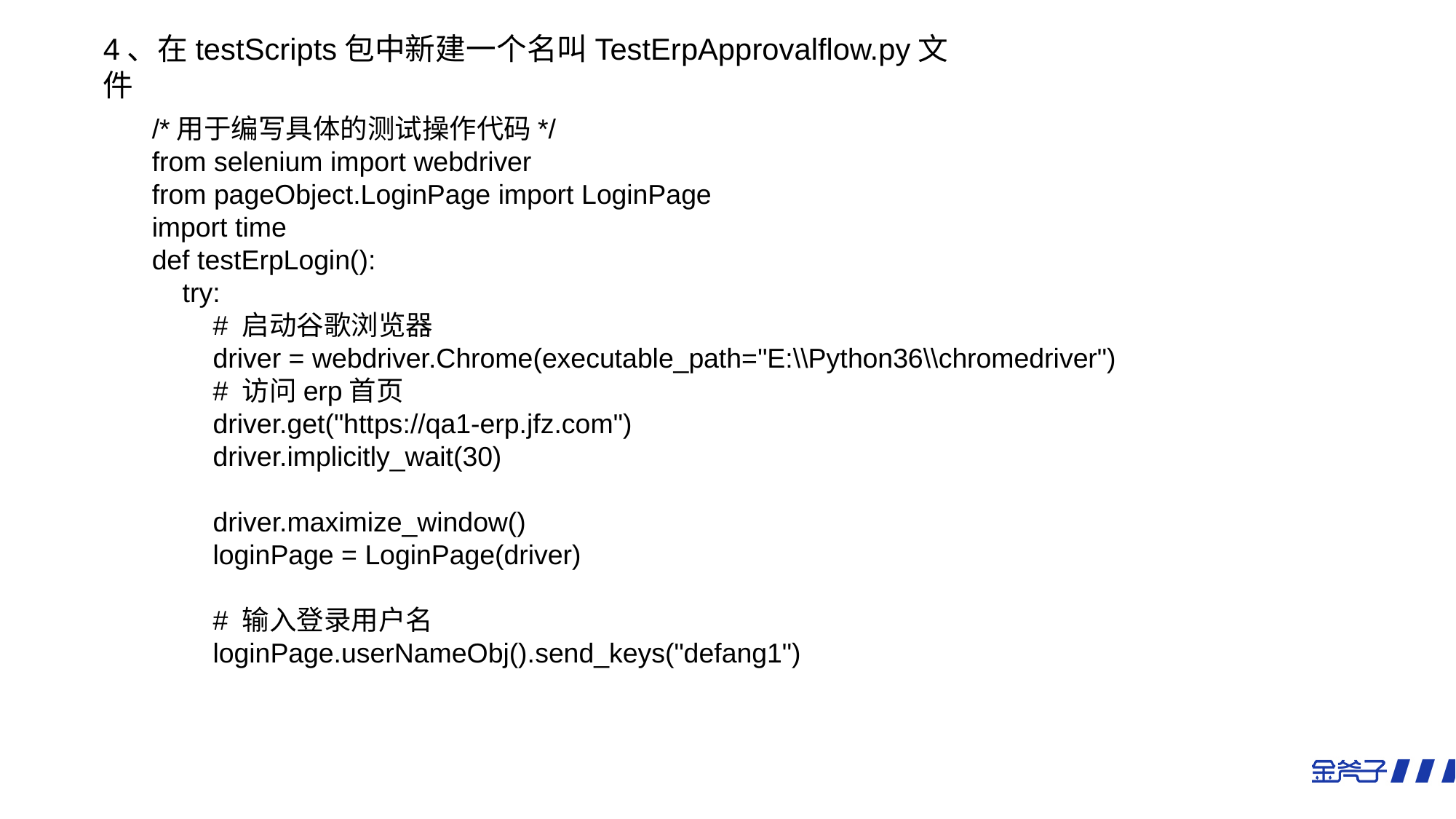

4、在testScripts包中新建一个名叫TestErpApprovalflow.py文件
/*用于编写具体的测试操作代码*/
from selenium import webdriver
from pageObject.LoginPage import LoginPage
import time
def testErpLogin():
    try:
        # 启动谷歌浏览器
        driver = webdriver.Chrome(executable_path="E:\\Python36\\chromedriver")
        # 访问erp首页
        driver.get("https://qa1-erp.jfz.com")
        driver.implicitly_wait(30)

        driver.maximize_window()
        loginPage = LoginPage(driver)

        # 输入登录用户名
        loginPage.userNameObj().send_keys("defang1")